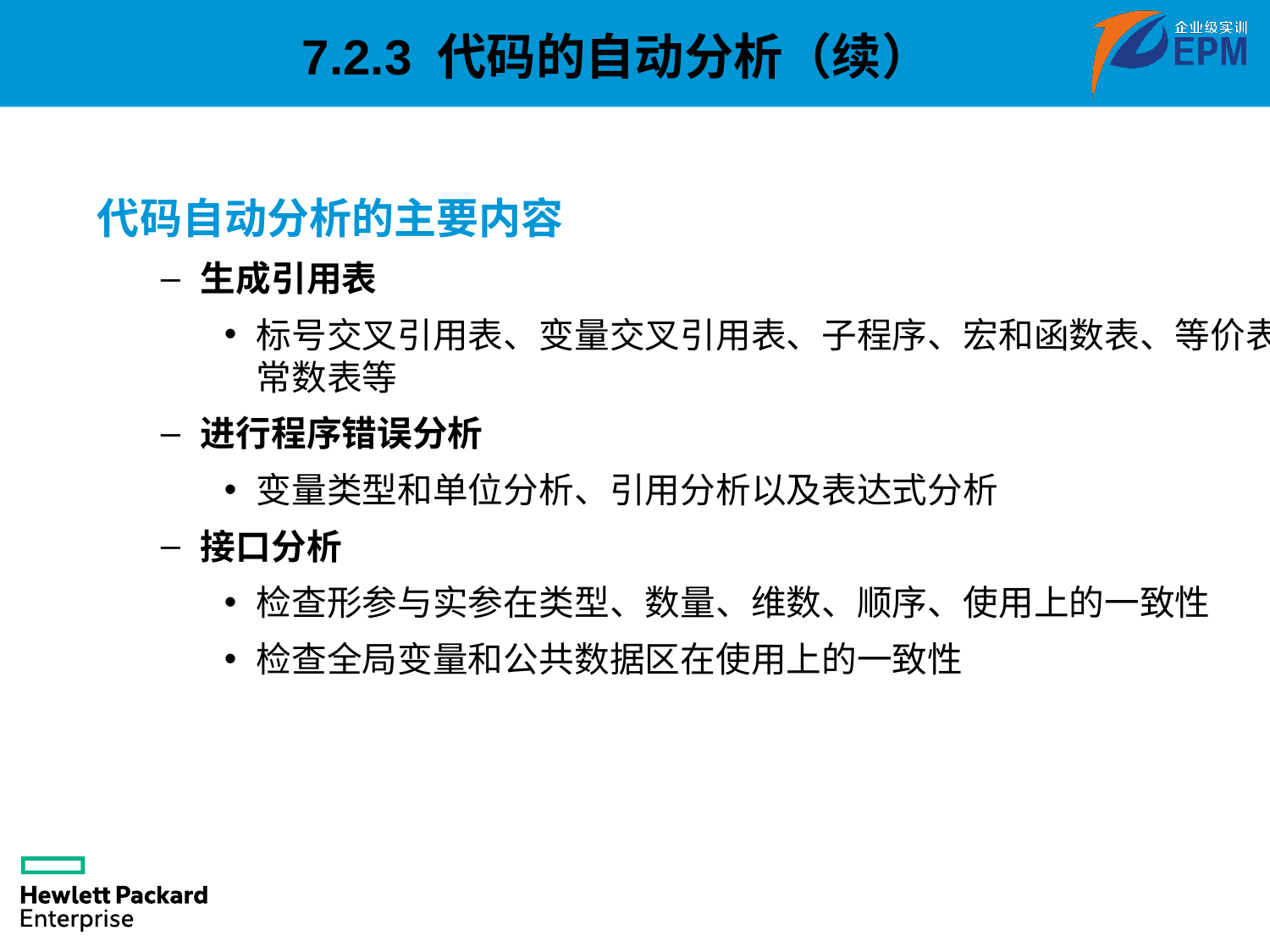

7.2.3 代码的自动分析（续）
代码自动分析的主要内容
生成引用表
标号交叉引用表、变量交叉引用表、子程序、宏和函数表、等价表、常数表等
进行程序错误分析
变量类型和单位分析、引用分析以及表达式分析
接口分析
检查形参与实参在类型、数量、维数、顺序、使用上的一致性
检查全局变量和公共数据区在使用上的一致性